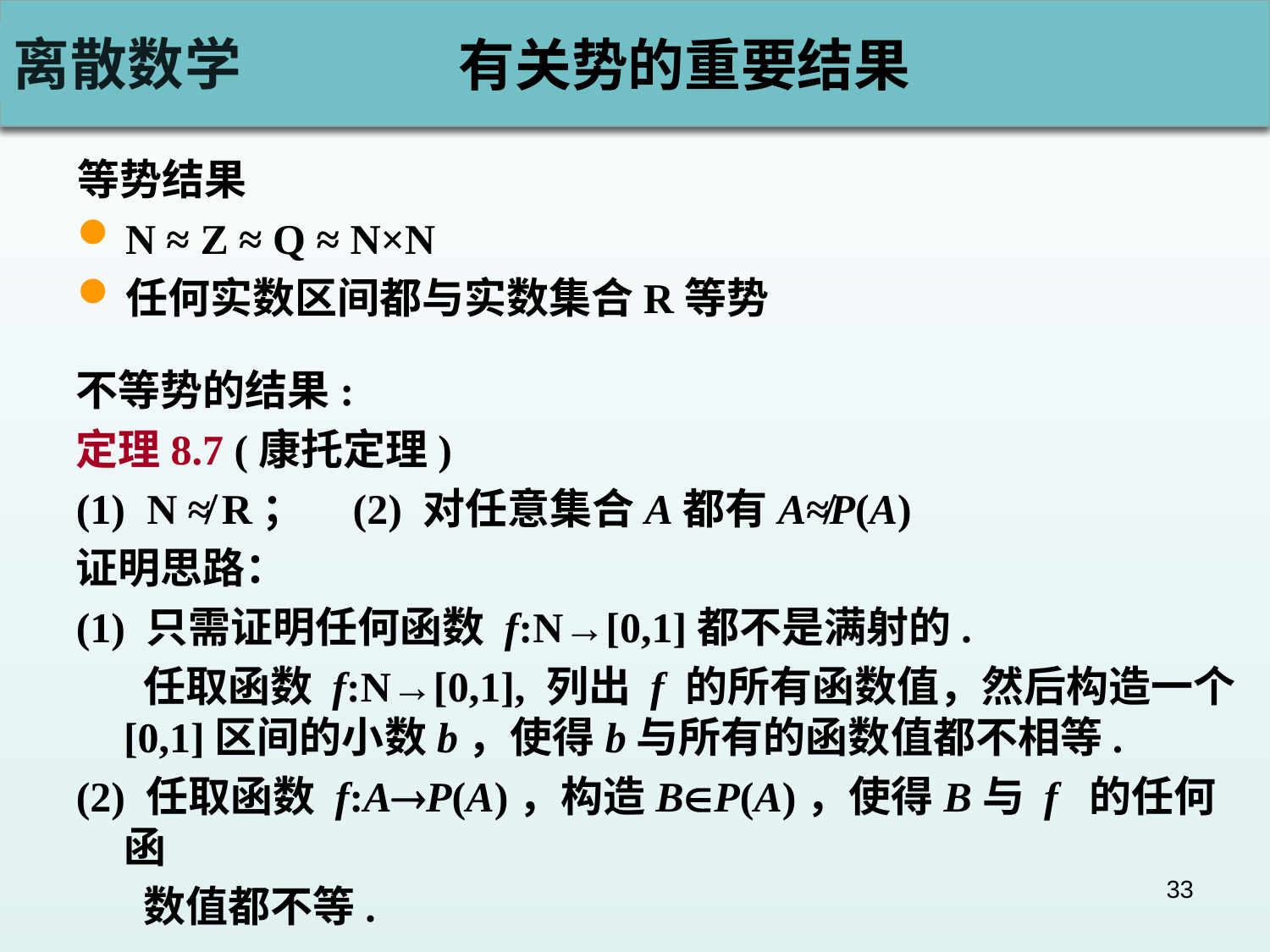

# 有关势的重要结果
等势结果
N ≈ Z ≈ Q ≈ N×N
任何实数区间都与实数集合R等势
不等势的结果:
定理8.7 (康托定理)
(1)  N ≉ R；    (2) 对任意集合A都有A≉P(A)
证明思路：
(1) 只需证明任何函数 f:N→[0,1]都不是满射的.
      任取函数 f:N→[0,1], 列出 f 的所有函数值，然后构造一个[0,1]区间的小数b，使得b与所有的函数值都不相等.
(2) 任取函数 f:A→P(A)，构造B∈P(A)，使得B与 f  的任何函
      数值都不等.
33